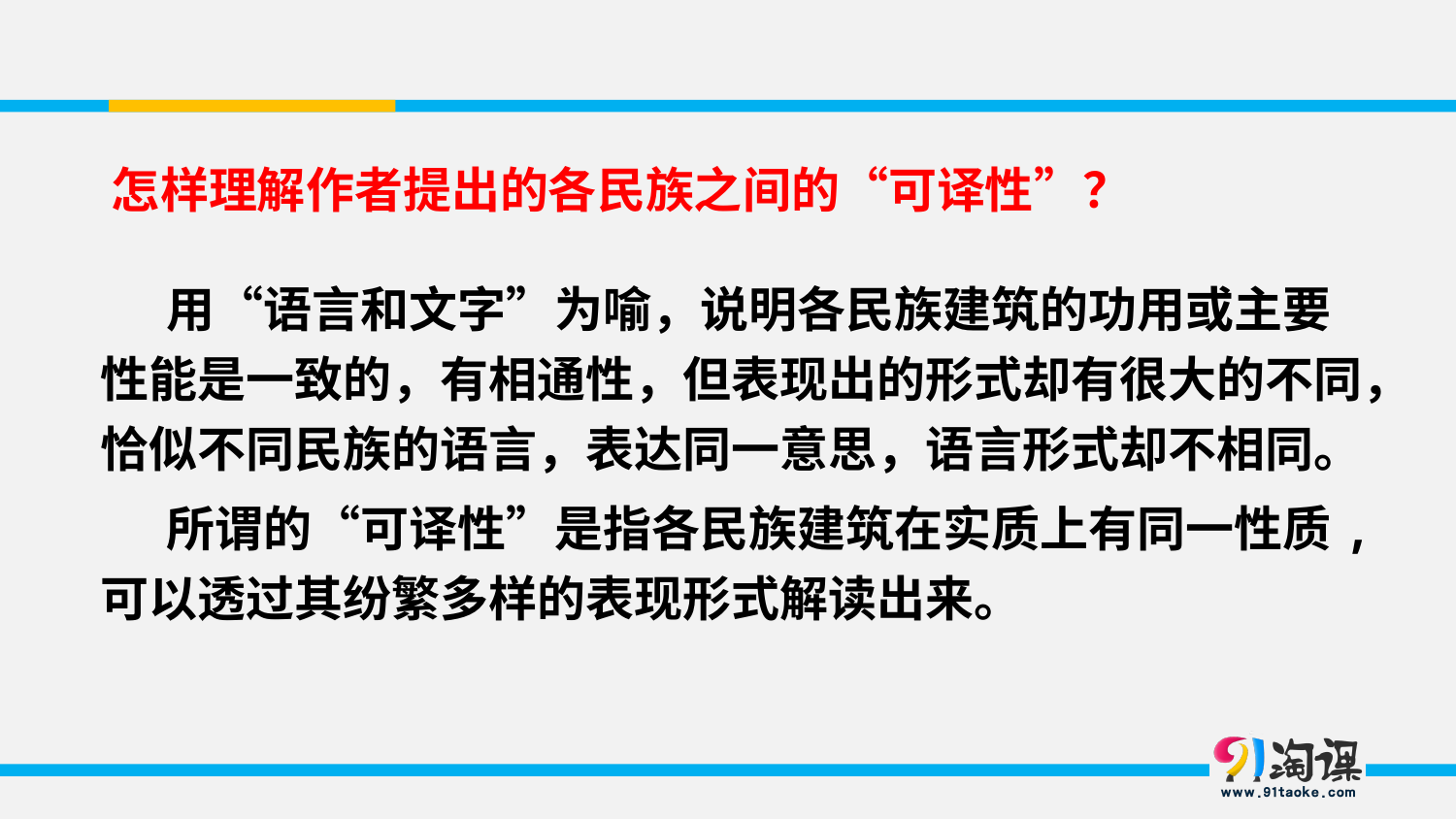

怎样理解作者提出的各民族之间的“可译性”？
     用“语言和文字”为喻，说明各民族建筑的功用或主要性能是一致的，有相通性，但表现出的形式却有很大的不同，恰似不同民族的语言，表达同一意思，语言形式却不相同。
     所谓的“可译性”是指各民族建筑在实质上有同一性质,可以透过其纷繁多样的表现形式解读出来。